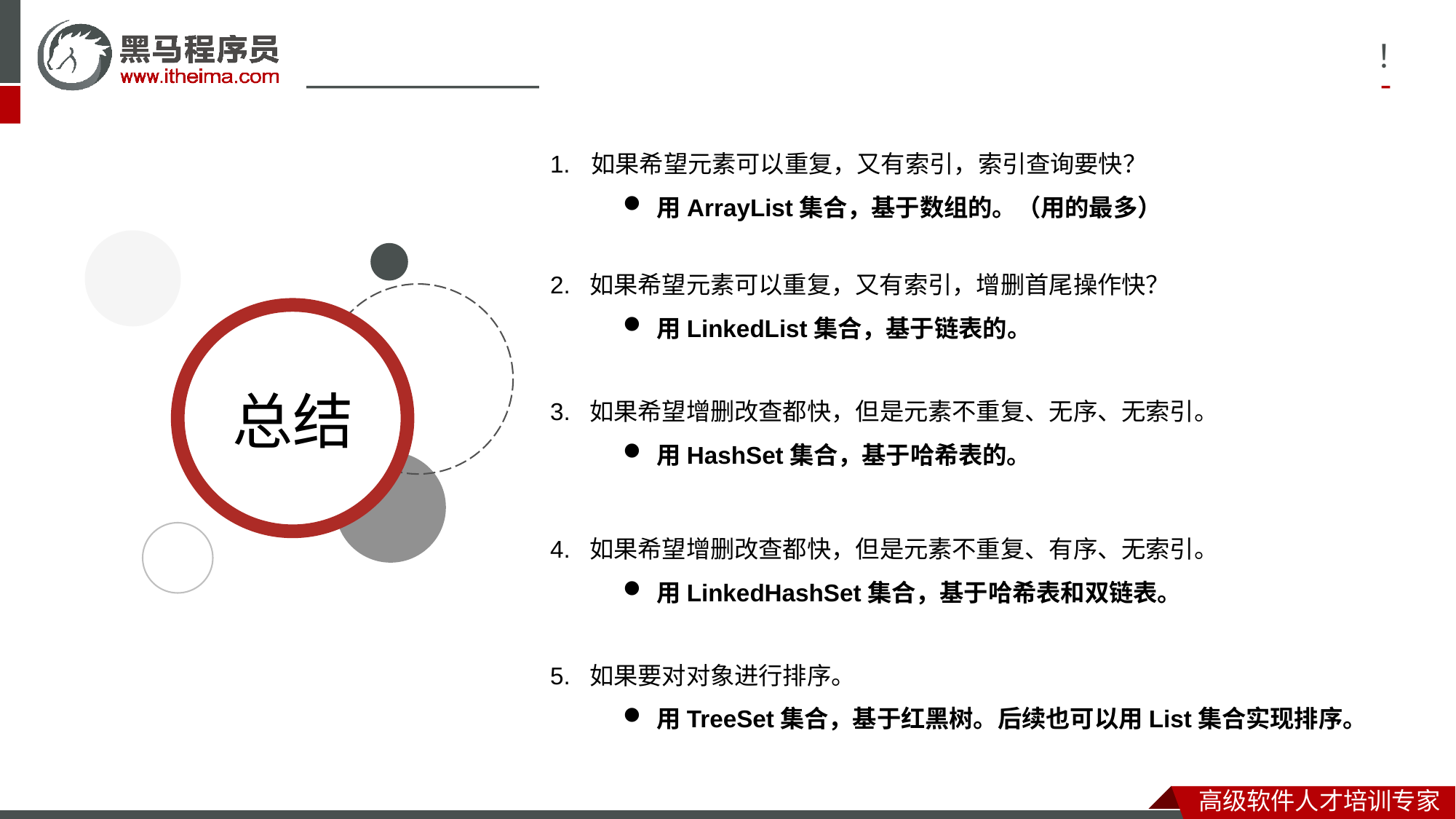

如果希望元素可以重复，又有索引，索引查询要快？
用ArrayList集合，基于数组的。（用的最多）
2.  如果希望元素可以重复，又有索引，增删首尾操作快？
用LinkedList集合，基于链表的。
3.  如果希望增删改查都快，但是元素不重复、无序、无索引。
用HashSet集合，基于哈希表的。
4.  如果希望增删改查都快，但是元素不重复、有序、无索引。
用LinkedHashSet集合，基于哈希表和双链表。
5.  如果要对对象进行排序。
用TreeSet集合，基于红黑树。后续也可以用List集合实现排序。